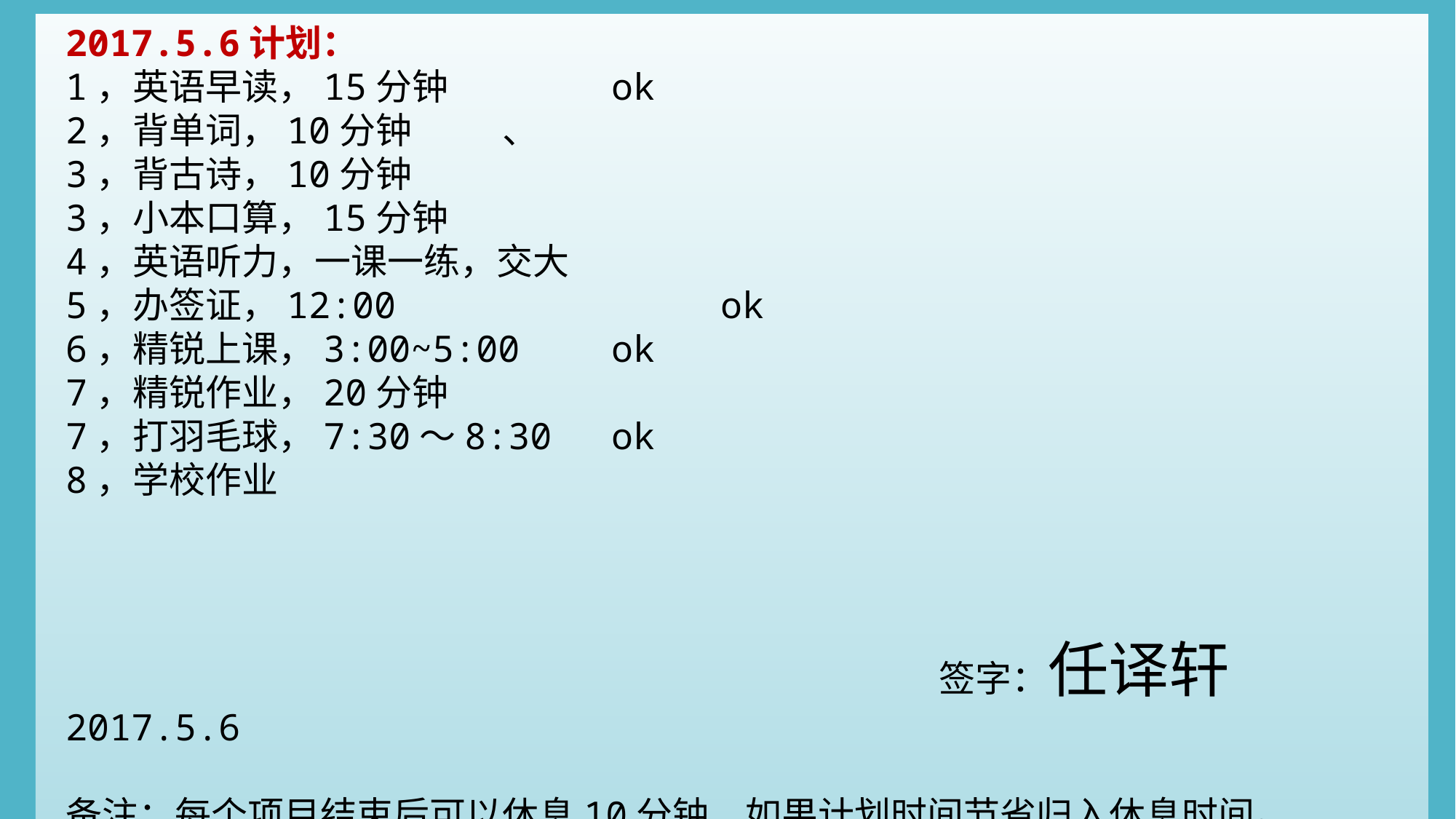

2017.5.6计划：
1，英语早读，15分钟		ok
2，背单词，10分钟	、
3，背古诗，10分钟
3，小本口算，15分钟
4，英语听力，一课一练，交大
5，办签证，12:00			ok
6，精锐上课，3:00~5:00	ok
7，精锐作业，20分钟
7，打羽毛球，7:30～8:30	ok
8，学校作业

								签字：任译轩		2017.5.6

备注：每个项目结束后可以休息10分钟，如果计划时间节省归入休息时间。